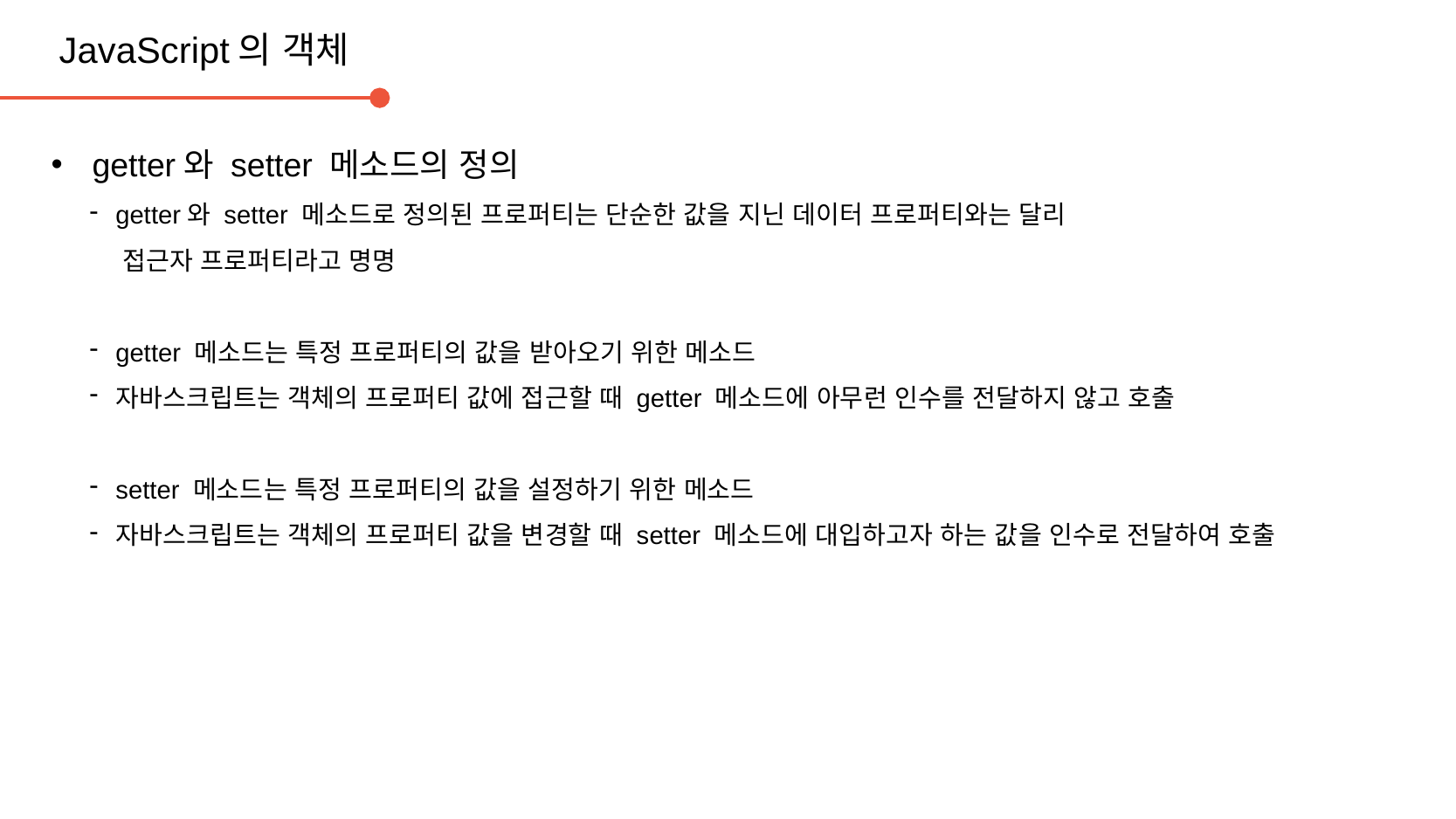

JavaScript의 객체
getter와 setter 메소드의 정의
getter와 setter 메소드로 정의된 프로퍼티는 단순한 값을 지닌 데이터 프로퍼티와는 달리
 접근자 프로퍼티라고 명명

getter 메소드는 특정 프로퍼티의 값을 받아오기 위한 메소드
자바스크립트는 객체의 프로퍼티 값에 접근할 때 getter 메소드에 아무런 인수를 전달하지 않고 호출

setter 메소드는 특정 프로퍼티의 값을 설정하기 위한 메소드
자바스크립트는 객체의 프로퍼티 값을 변경할 때 setter 메소드에 대입하고자 하는 값을 인수로 전달하여 호출